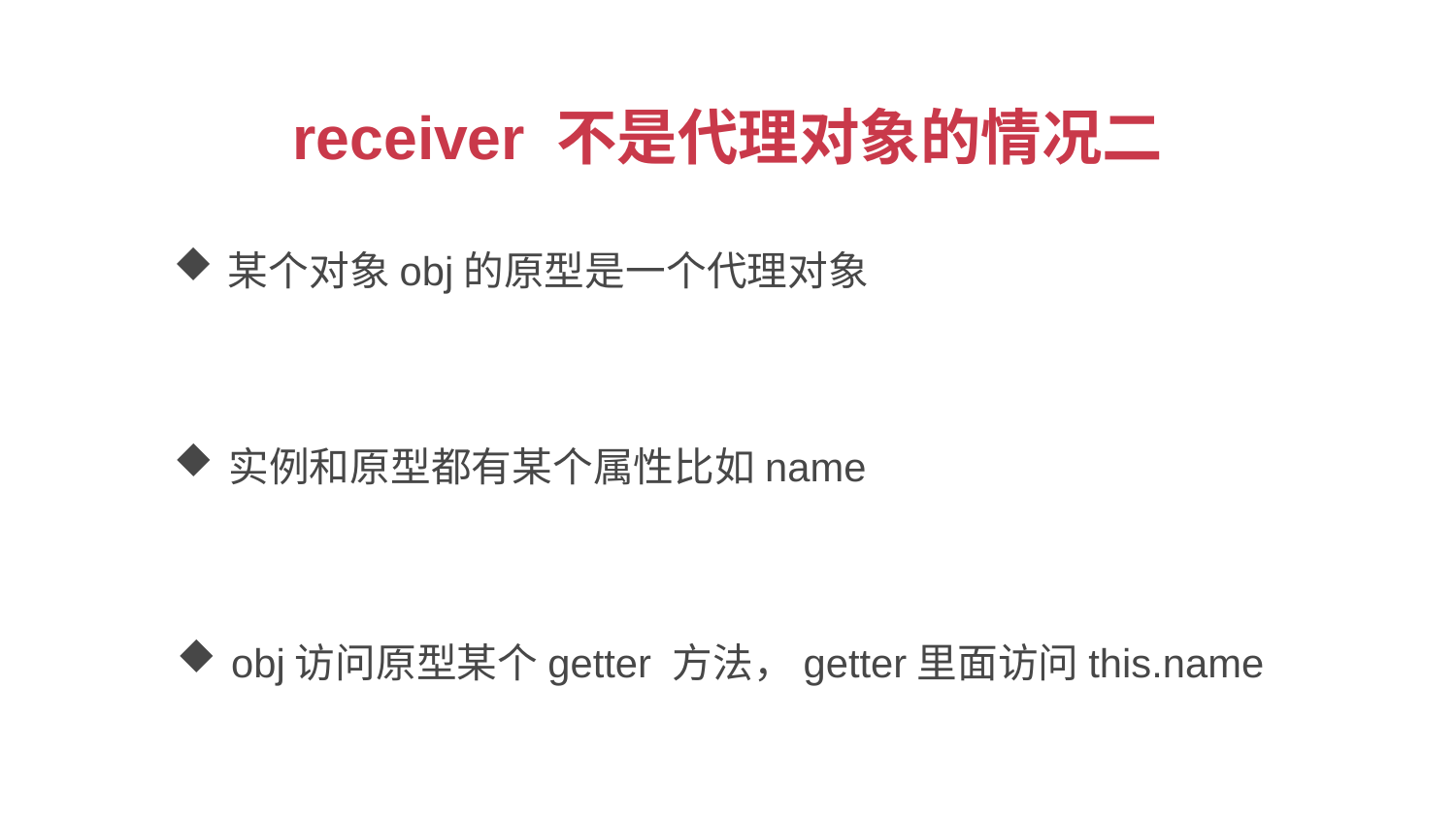

receiver 不是代理对象的情况二
某个对象obj的原型是一个代理对象
实例和原型都有某个属性比如name
obj访问原型某个getter 方法，getter里面访问this.name